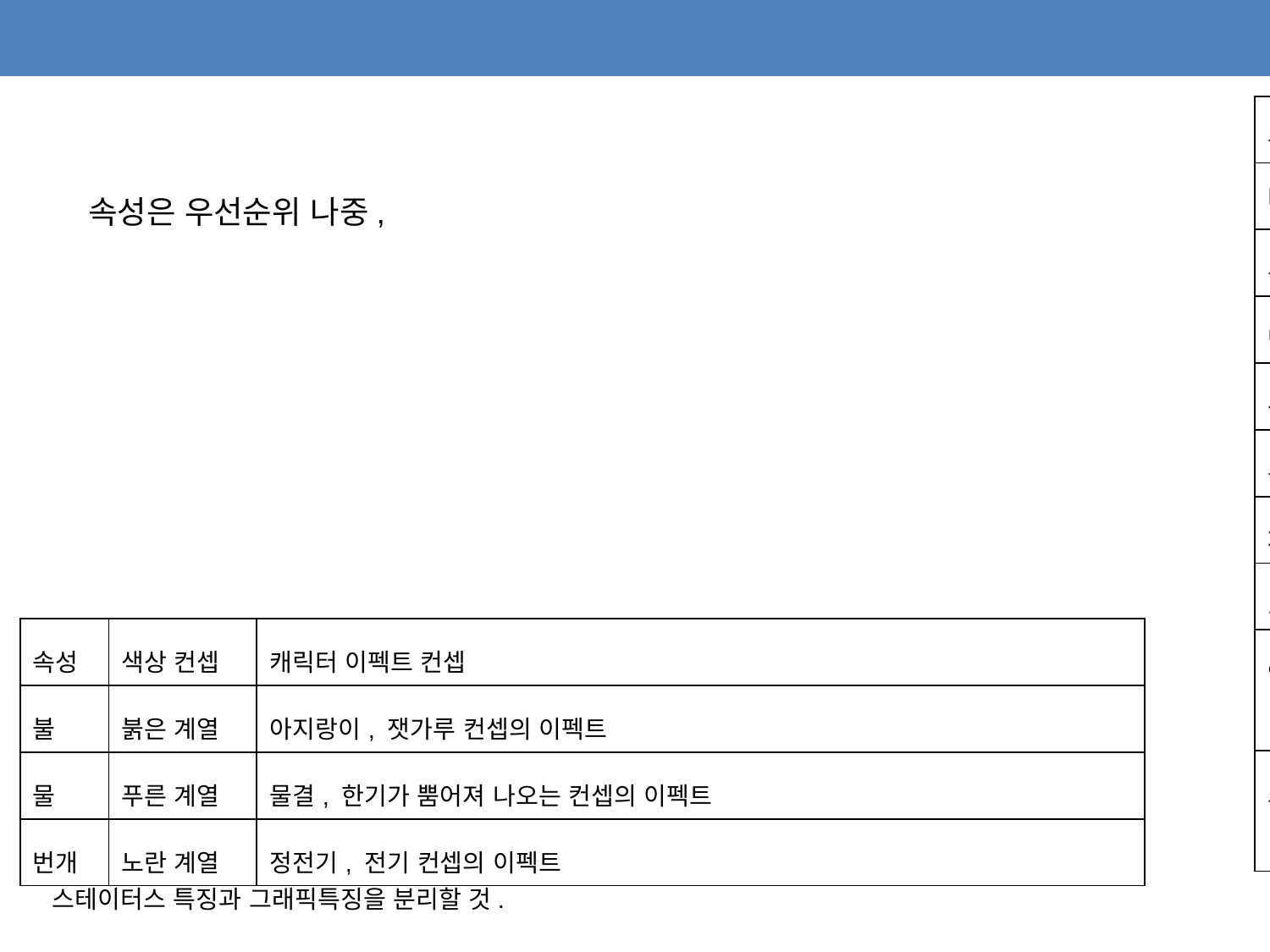

| 종류 | 기능 | 의도 |
| --- | --- | --- |
| HP | 캐릭터의 생명력. |  |
| 공격력 |  |  |
| 방어력 | 피격 시 입게 되는 피해량에 영향을 준다. |  |
| 속도 | 턴을 획득하는 순서와 횟수에 영향을 준다. |  |
| 속성 | 캐릭터간 상성을 가지는 속성. |  |
| 패시브스킬 | 사용하지 않아도 적용되는 효과 |  |
| 기본공격 | 턴 획득 후 단순 터치 시 하는 행동. |  |
| 액티브스킬 | 스킬게이지가 가득 찬 후 획득한 턴에 터치 시 사용하게 되는 스킬. |  |
| 스킬게이지 | 기본공격 시 채워지며 가득 차면 다음 턴에 액티브 스킬을 사용. |  |
속성은 우선순위 나중,
| 속성 | 색상 컨셉 | 캐릭터 이펙트 컨셉 |
| --- | --- | --- |
| 불 | 붉은 계열 | 아지랑이, 잿가루 컨셉의 이펙트 |
| 물 | 푸른 계열 | 물결, 한기가 뿜어져 나오는 컨셉의 이펙트 |
| 번개 | 노란 계열 | 정전기, 전기 컨셉의 이펙트 |
스테이터스 특징과 그래픽특징을 분리할 것.